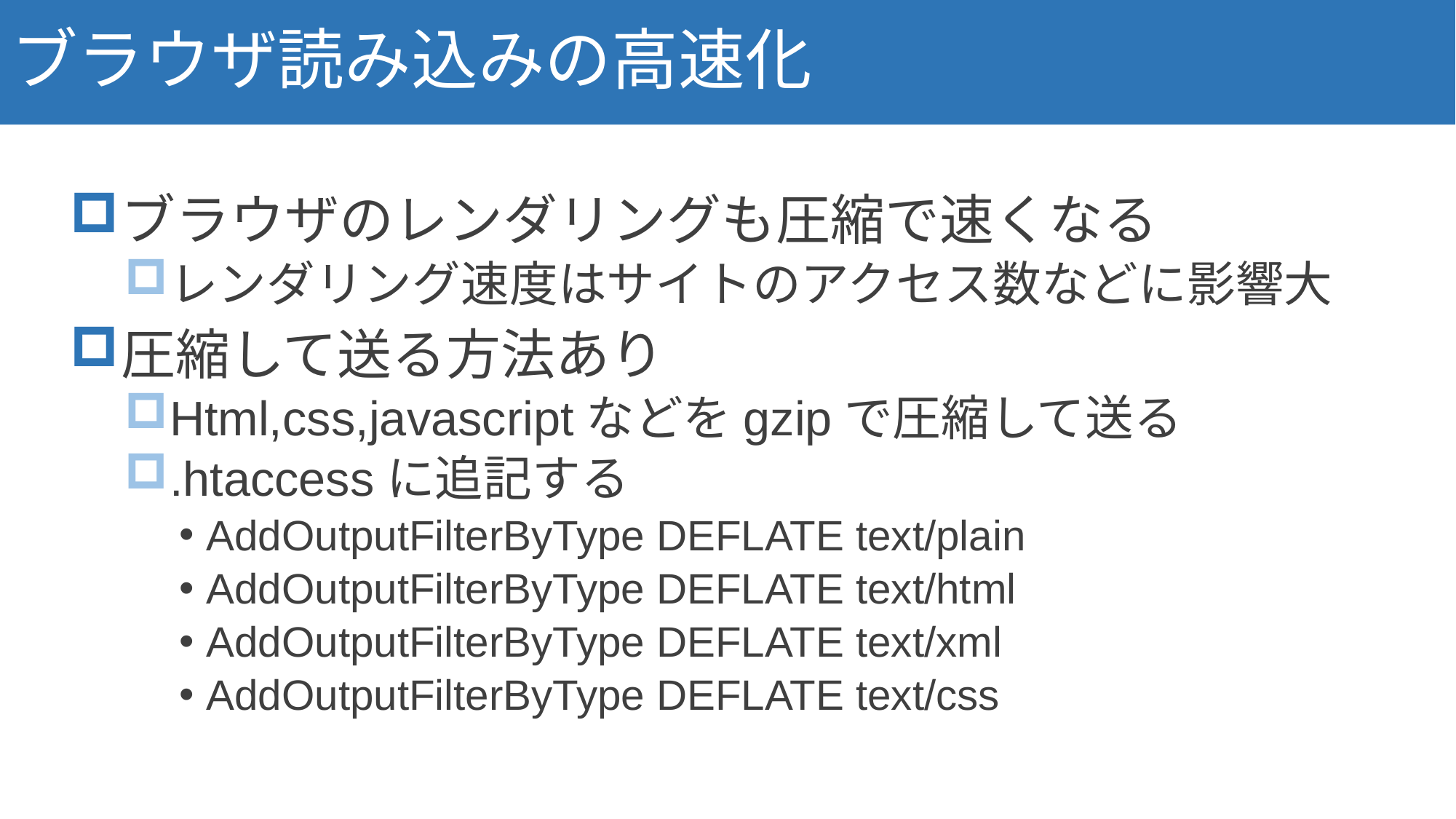

# ブラウザ読み込みの高速化
16
ブラウザのレンダリングも圧縮で速くなる
レンダリング速度はサイトのアクセス数などに影響大
圧縮して送る方法あり
Html,css,javascriptなどをgzipで圧縮して送る
.htaccessに追記する
AddOutputFilterByType DEFLATE text/plain
AddOutputFilterByType DEFLATE text/html
AddOutputFilterByType DEFLATE text/xml
AddOutputFilterByType DEFLATE text/css